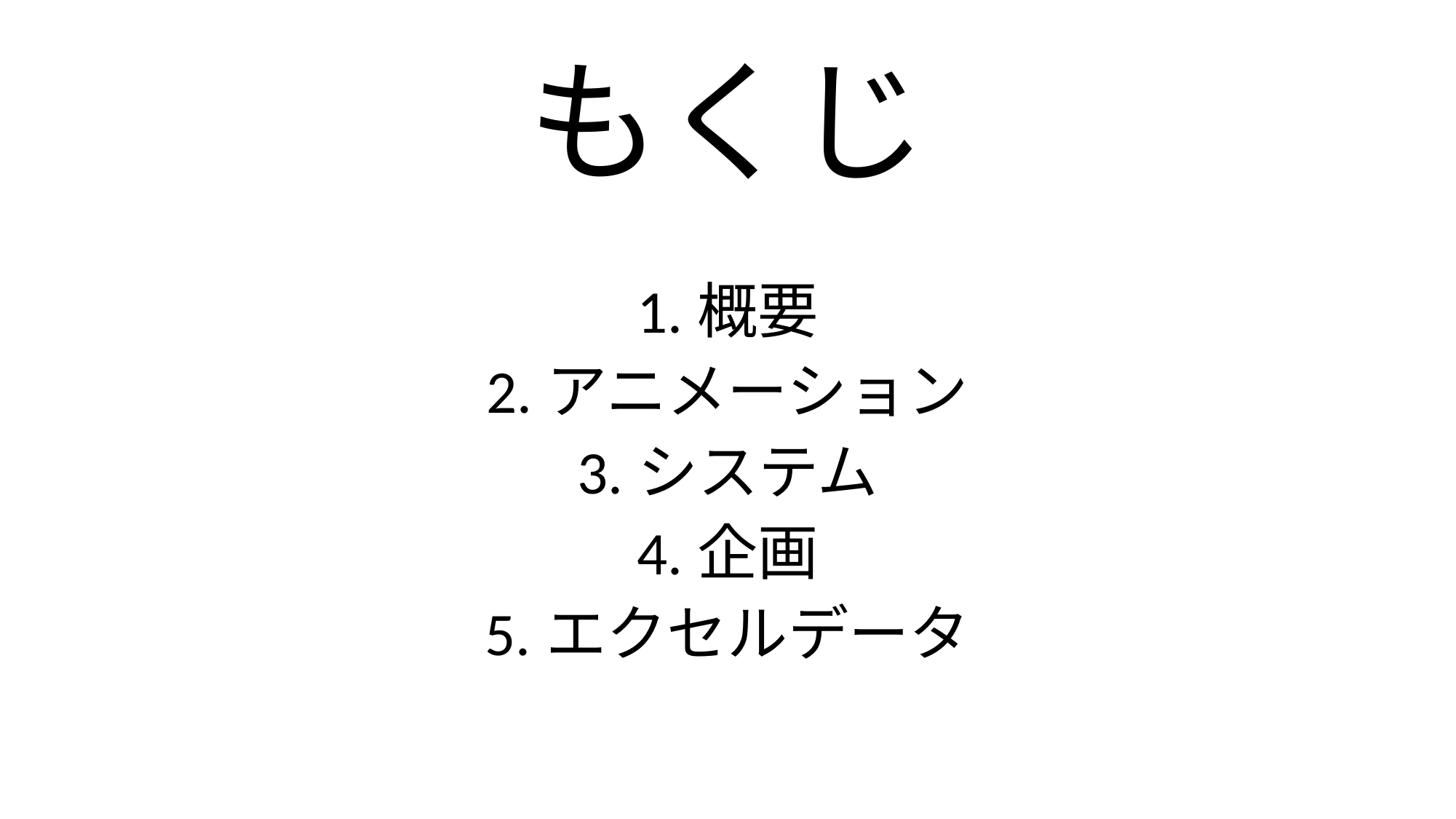

# もくじ
1.概要
2.アニメーション
3.システム
4.企画
5.エクセルデータ